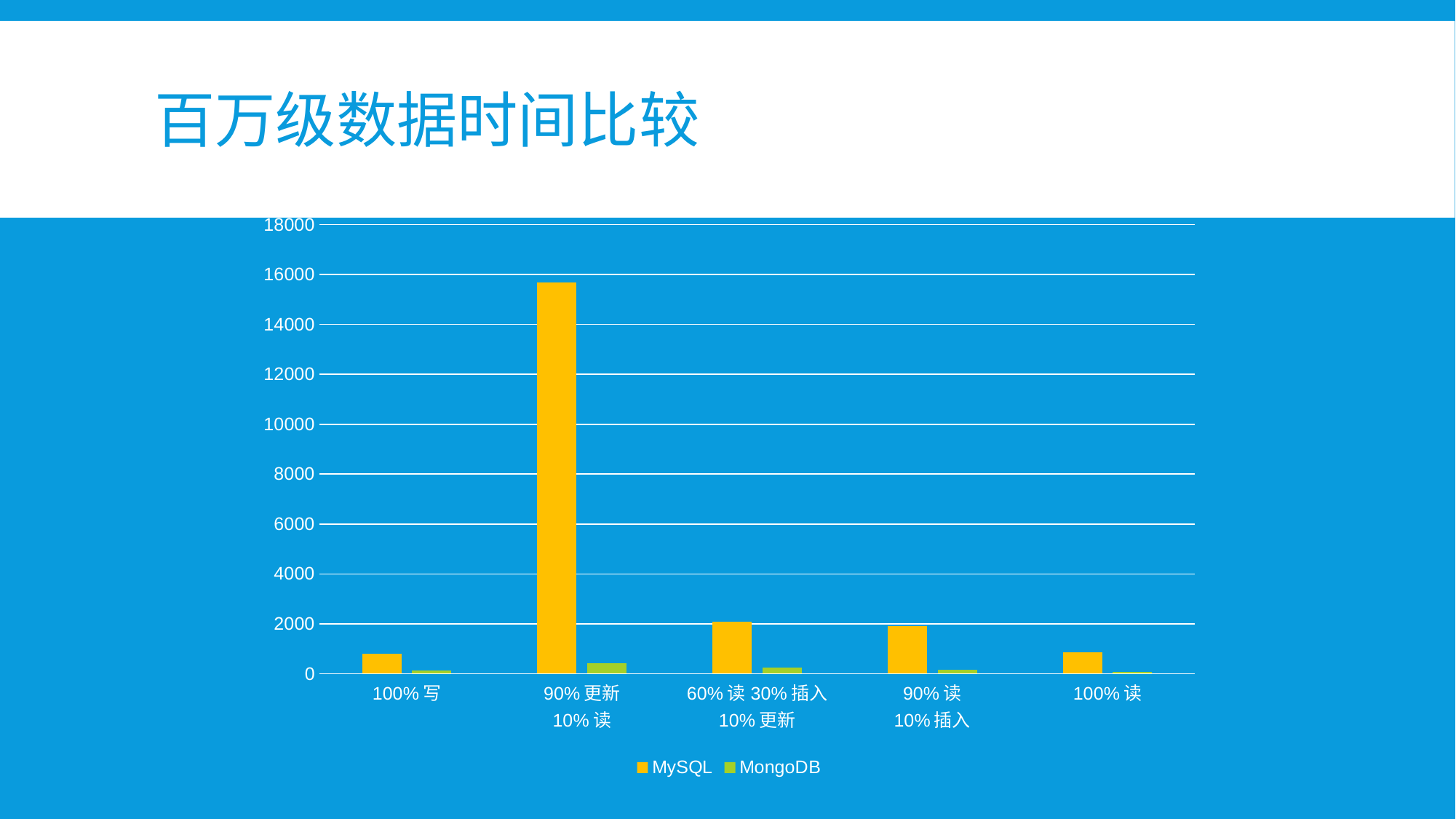

# 百万级数据时间比较

### Chart:

| Category | MySQL | MongoDB |
|---|---|---|
| 100%写 | 795.489 | 139.60999999999999 |
| 90%更新
10%读 | 15681.052 | 435.0249999999999 |
| 60%读30%插入
10%更新 | 2081.081 | 255.58700000000002 |
| 90%读
10%插入 | 1907.859 | 144.82200000000003 |
| 100%读 | 851.5319999999999 | 81.31200000000001 |